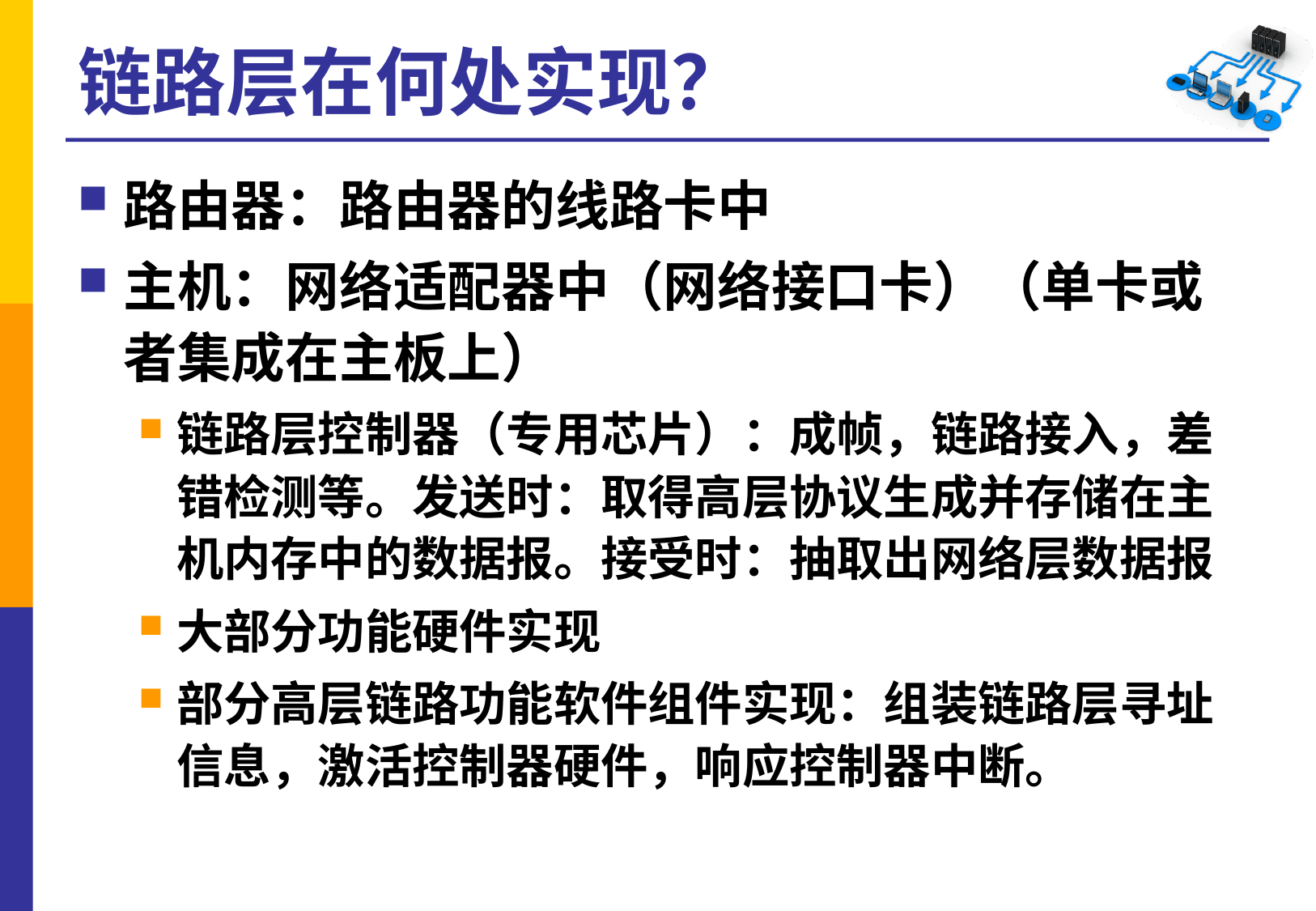

# 链路层在何处实现？
路由器：路由器的线路卡中
主机：网络适配器中（网络接口卡）（单卡或者集成在主板上）
链路层控制器（专用芯片）：成帧，链路接入，差错检测等。发送时：取得高层协议生成并存储在主机内存中的数据报。接受时：抽取出网络层数据报
大部分功能硬件实现
部分高层链路功能软件组件实现：组装链路层寻址信息，激活控制器硬件，响应控制器中断。